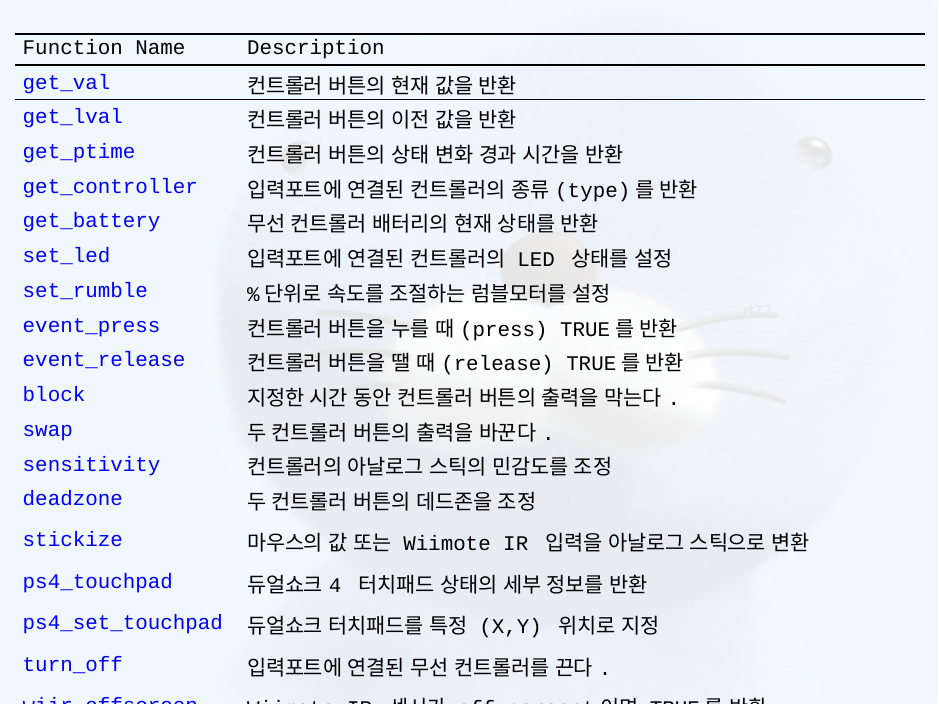

| Function Name | Description |
| --- | --- |
| get\_val | 컨트롤러 버튼의 현재 값을 반환 |
| get\_lval | 컨트롤러 버튼의 이전 값을 반환 |
| get\_ptime | 컨트롤러 버튼의 상태 변화 경과 시간을 반환 |
| get\_controller | 입력포트에 연결된 컨트롤러의 종류(type)를 반환 |
| get\_battery | 무선 컨트롤러 배터리의 현재 상태를 반환 |
| set\_led | 입력포트에 연결된 컨트롤러의 LED 상태를 설정 |
| set\_rumble | %단위로 속도를 조절하는 럼블모터를 설정 |
| event\_press | 컨트롤러 버튼을 누를 때(press) TRUE를 반환 |
| event\_release | 컨트롤러 버튼을 땔 때(release) TRUE를 반환 |
| block | 지정한 시간 동안 컨트롤러 버튼의 출력을 막는다. |
| swap | 두 컨트롤러 버튼의 출력을 바꾼다. |
| sensitivity | 컨트롤러의 아날로그 스틱의 민감도를 조정 |
| deadzone | 두 컨트롤러 버튼의 데드존을 조정 |
| stickize | 마우스의 값 또는 Wiimote IR 입력을 아날로그 스틱으로 변환 |
| ps4\_touchpad | 듀얼쇼크4 터치패드 상태의 세부 정보를 반환 |
| ps4\_set\_touchpad | 듀얼쇼크 터치패드를 특정 (X,Y) 위치로 지정 |
| turn\_off | 입력포트에 연결된 무선 컨트롤러를 끈다. |
| wiir\_offscreen | Wiimote IR 센서가 off screent이면 TRUE를 반환 |